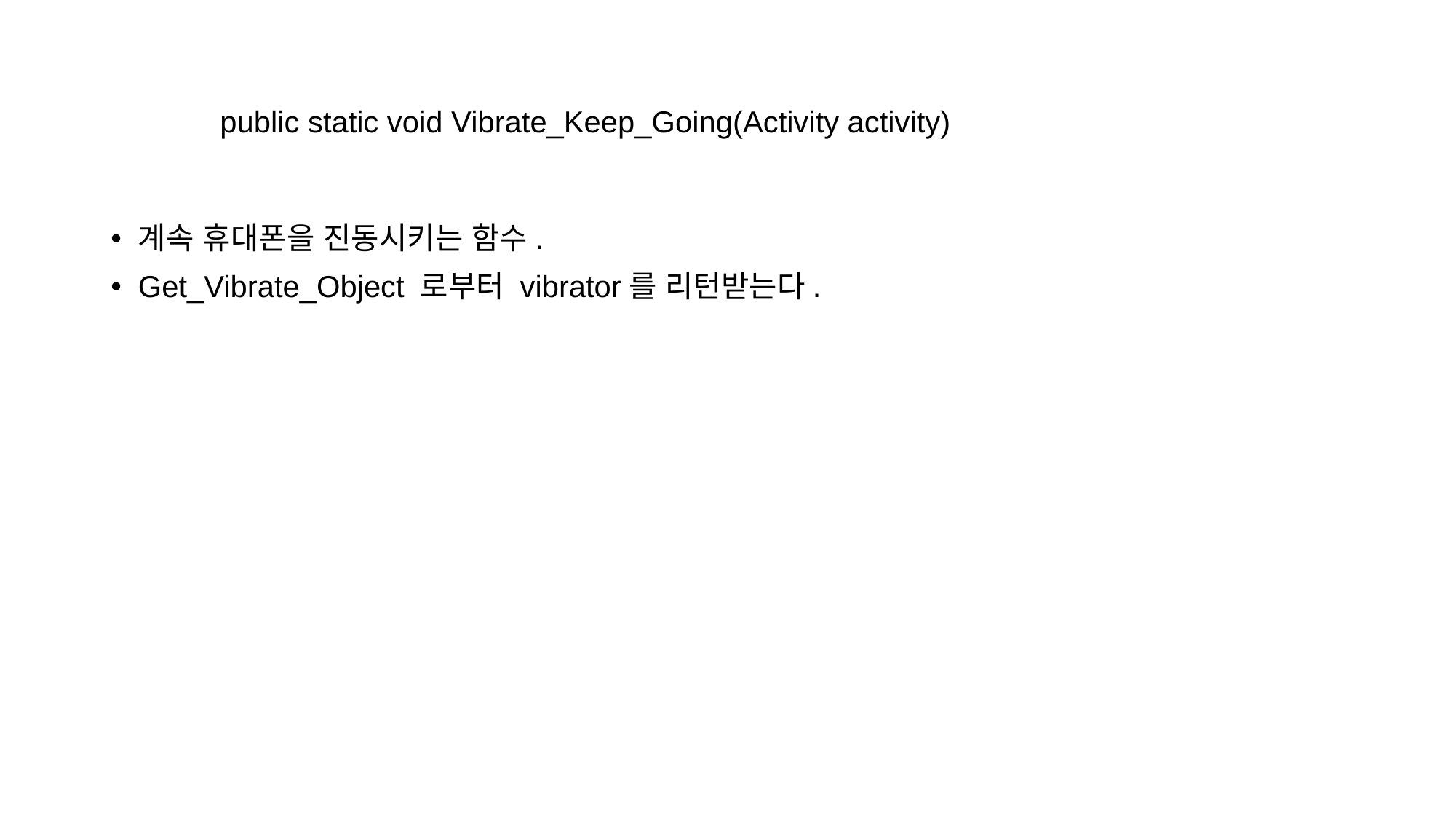

# public static void Vibrate_Keep_Going(Activity activity)
계속 휴대폰을 진동시키는 함수.
Get_Vibrate_Object 로부터 vibrator를 리턴받는다.